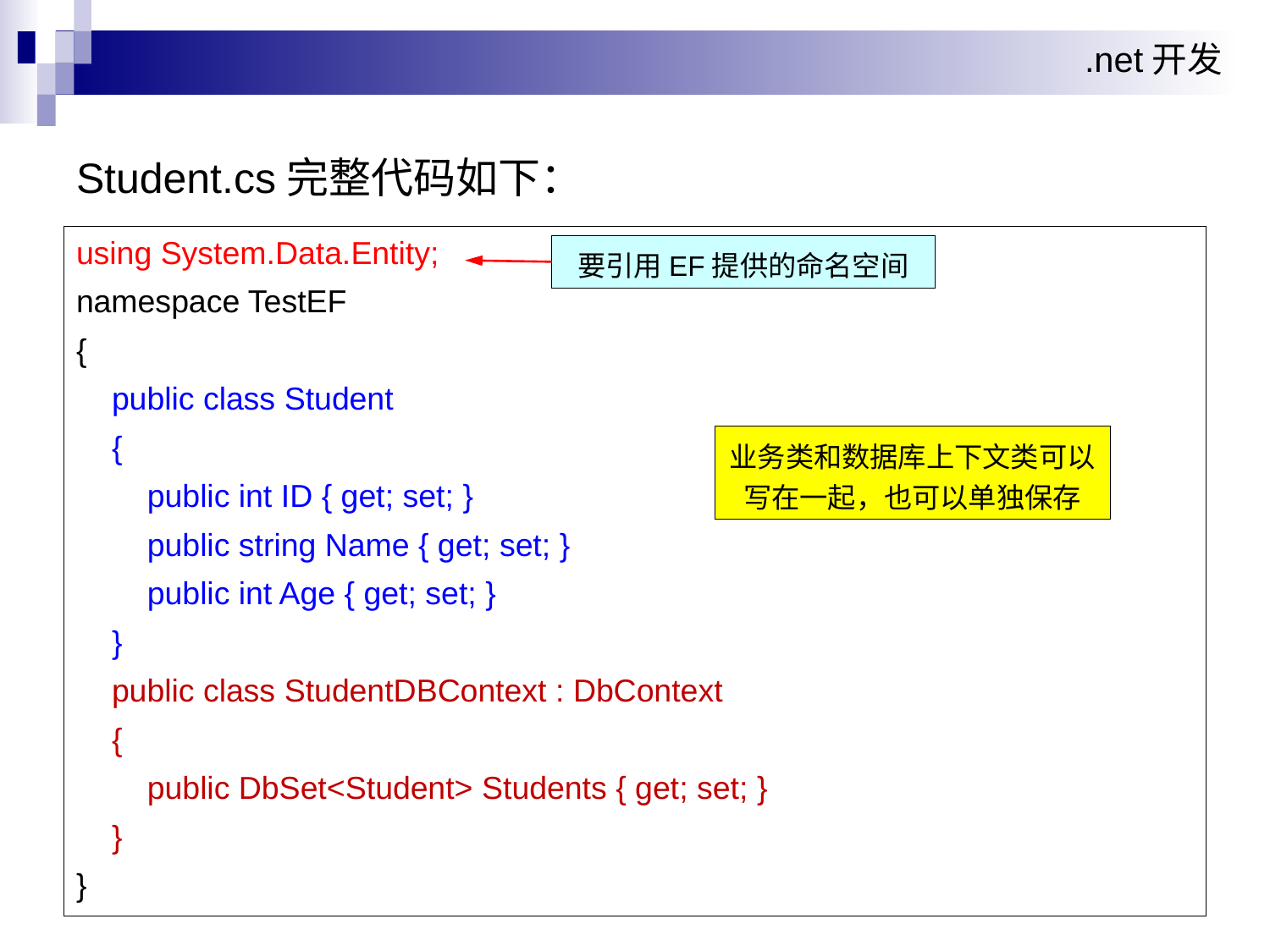

Student.cs完整代码如下：
using System.Data.Entity;
namespace TestEF
{
    public class Student
    {
        public int ID { get; set; }
        public string Name { get; set; }
        public int Age { get; set; }
    }
    public class StudentDBContext : DbContext
    {
        public DbSet<Student> Students { get; set; }
    }
}

要引用EF提供的命名空间
业务类和数据库上下文类可以写在一起，也可以单独保存